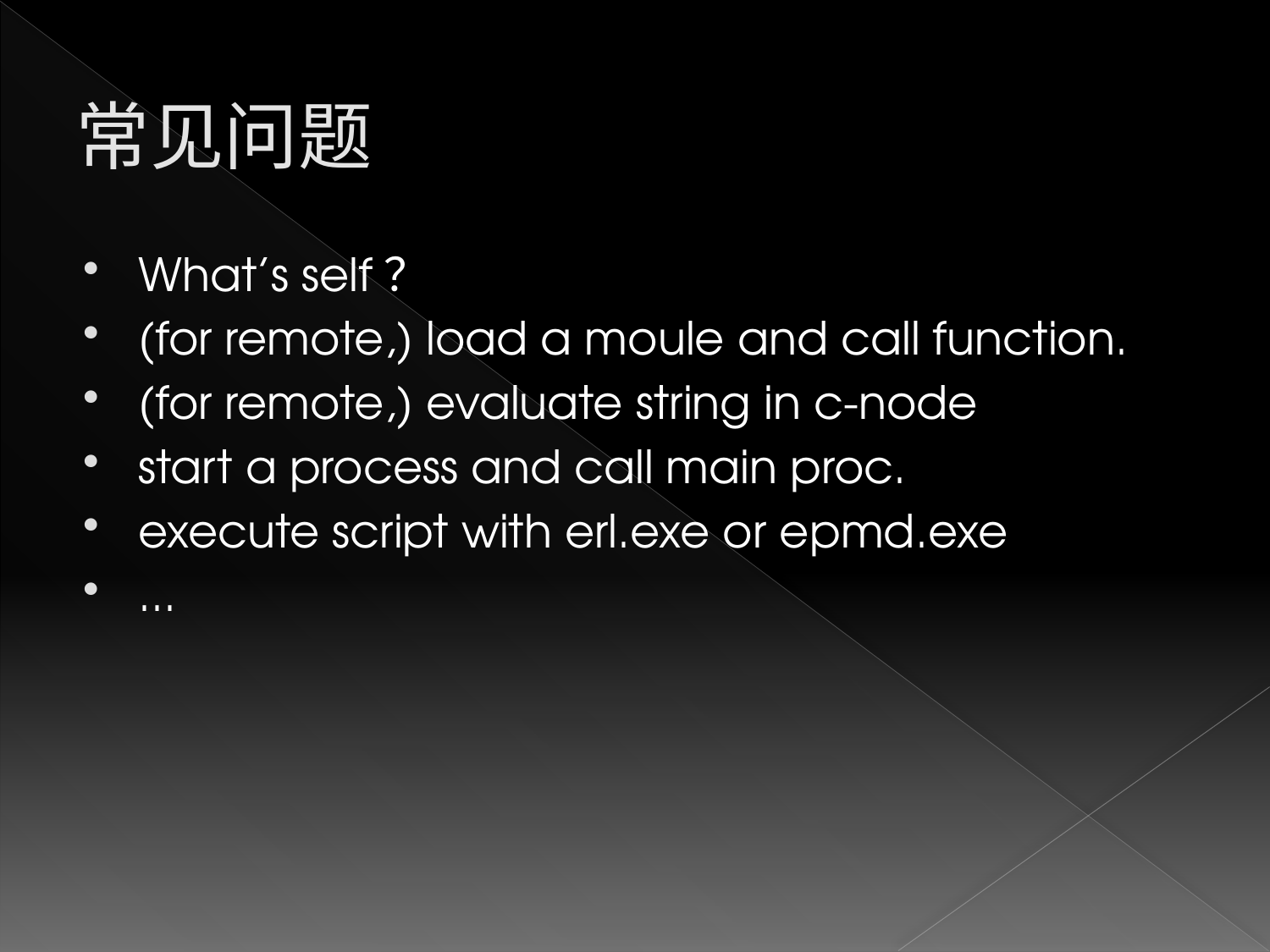

# 常见问题
What’s self？
(for remote,) load a moule and call function.
(for remote,) evaluate string in c-node
start a process and call main proc.
execute script with erl.exe or epmd.exe
...